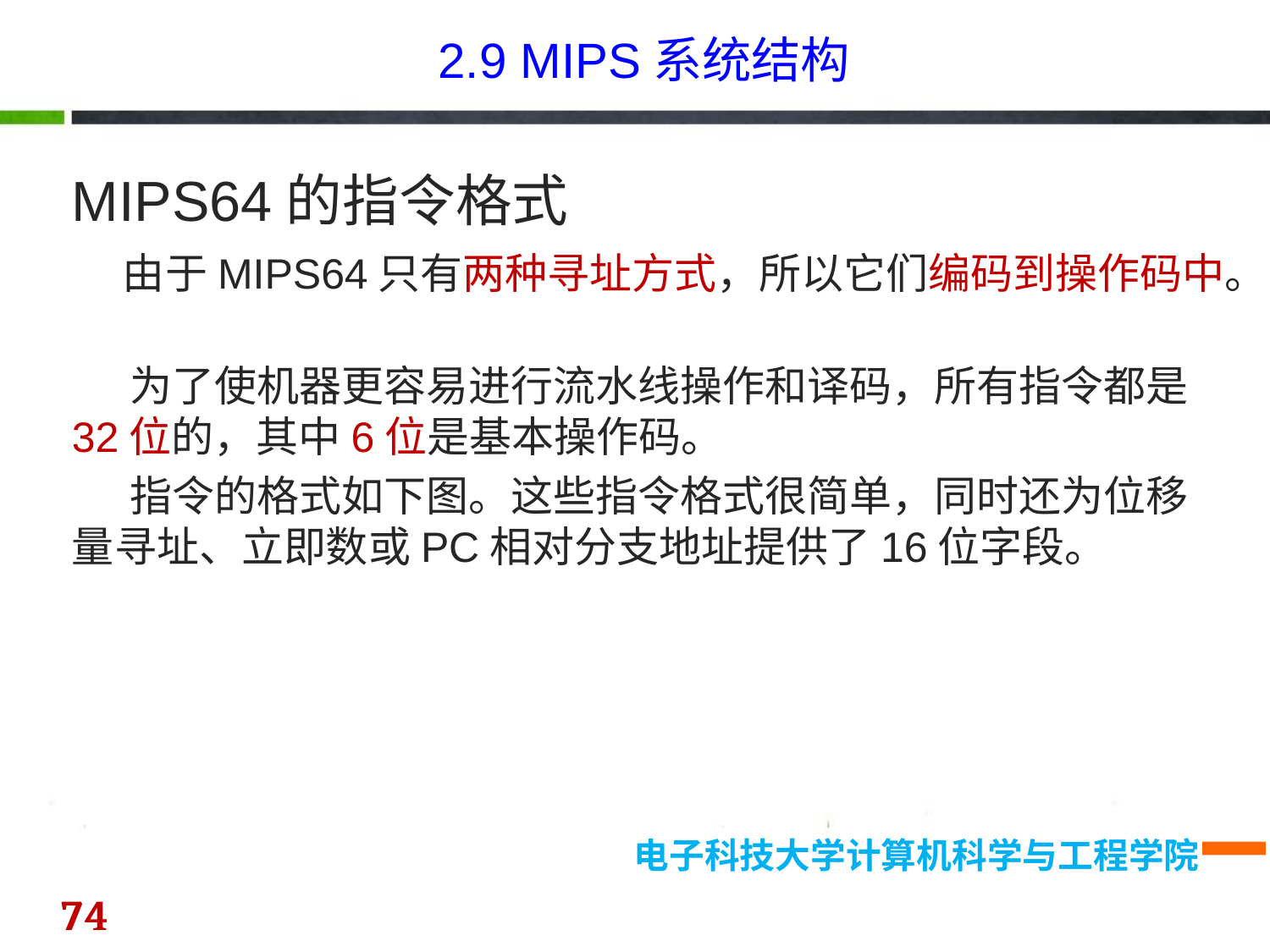

2.9 MIPS系统结构
MIPS64的指令格式
    由于MIPS64只有两种寻址方式，所以它们编码到操作码中。
     为了使机器更容易进行流水线操作和译码，所有指令都是32位的，其中6位是基本操作码。
     指令的格式如下图。这些指令格式很简单，同时还为位移量寻址、立即数或PC相对分支地址提供了16位字段。